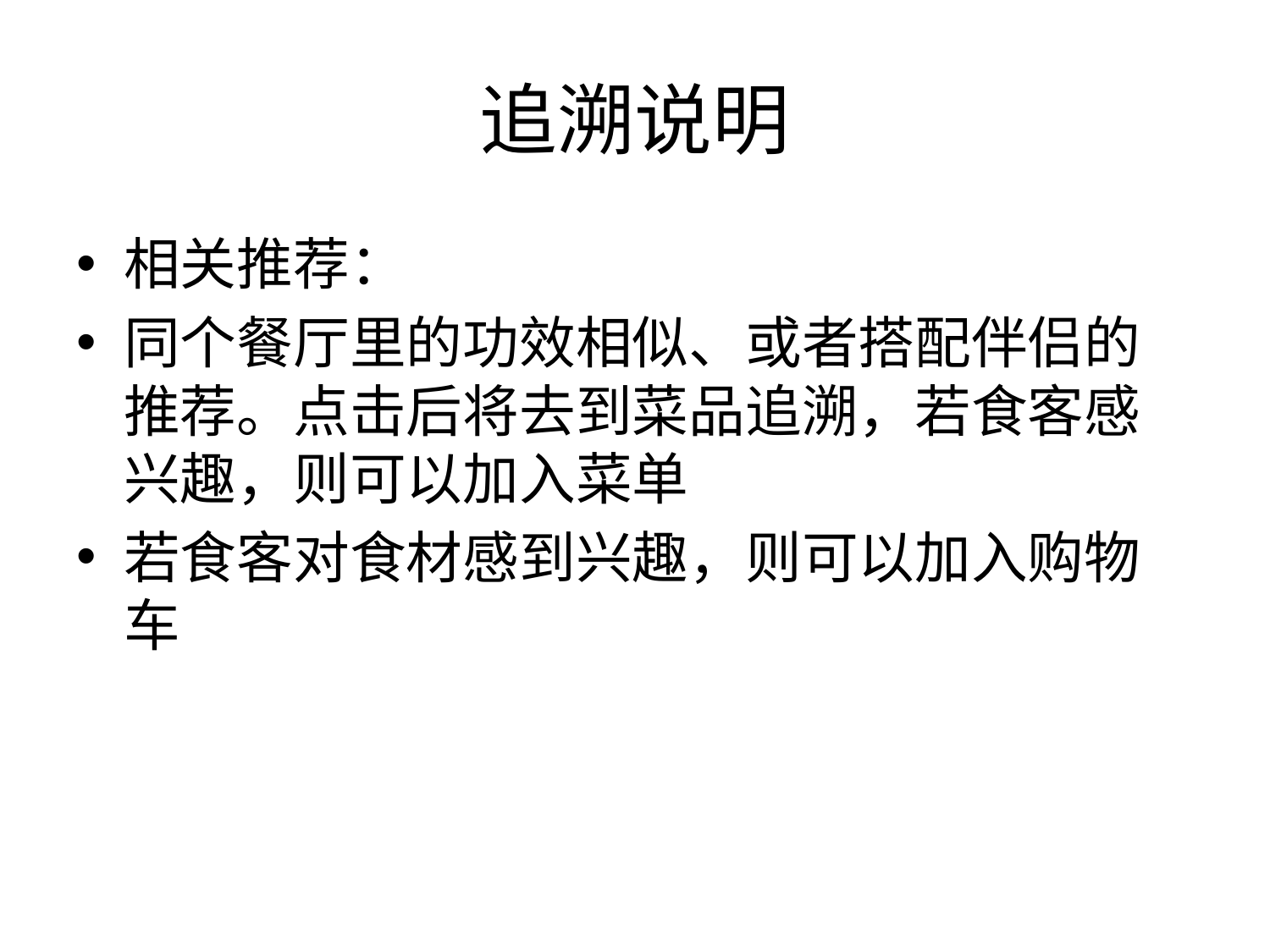

# 追溯说明
相关推荐：
同个餐厅里的功效相似、或者搭配伴侣的推荐。点击后将去到菜品追溯，若食客感兴趣，则可以加入菜单
若食客对食材感到兴趣，则可以加入购物车